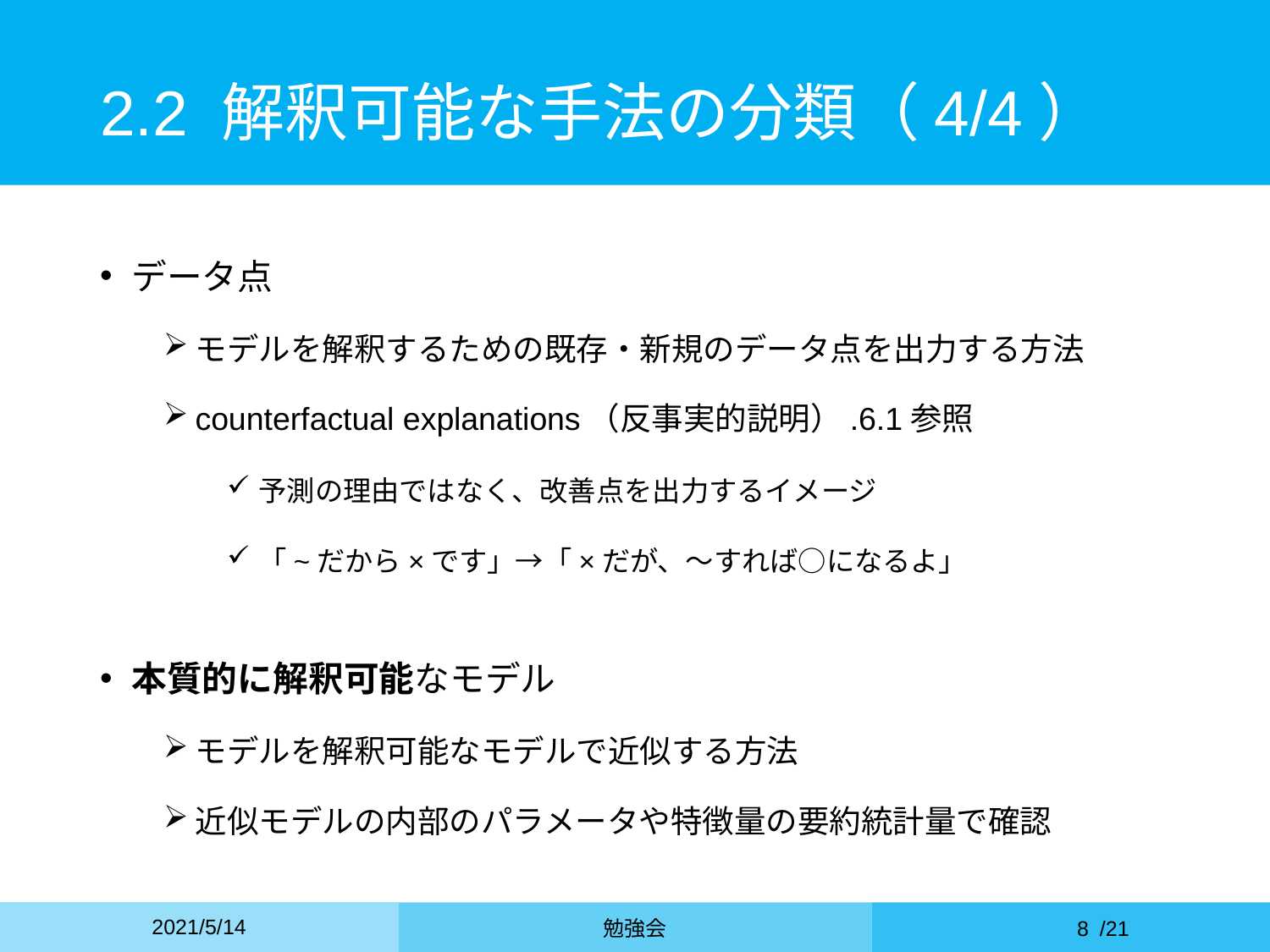

# 2.2 解釈可能な手法の分類（4/4）
データ点
モデルを解釈するための既存・新規のデータ点を出力する方法
counterfactual explanations（反事実的説明）.6.1参照
予測の理由ではなく、改善点を出力するイメージ
「~だから×です」→「×だが、〜すれば○になるよ」

本質的に解釈可能なモデル
モデルを解釈可能なモデルで近似する方法
近似モデルの内部のパラメータや特徴量の要約統計量で確認

2021/5/14
勉強会
8